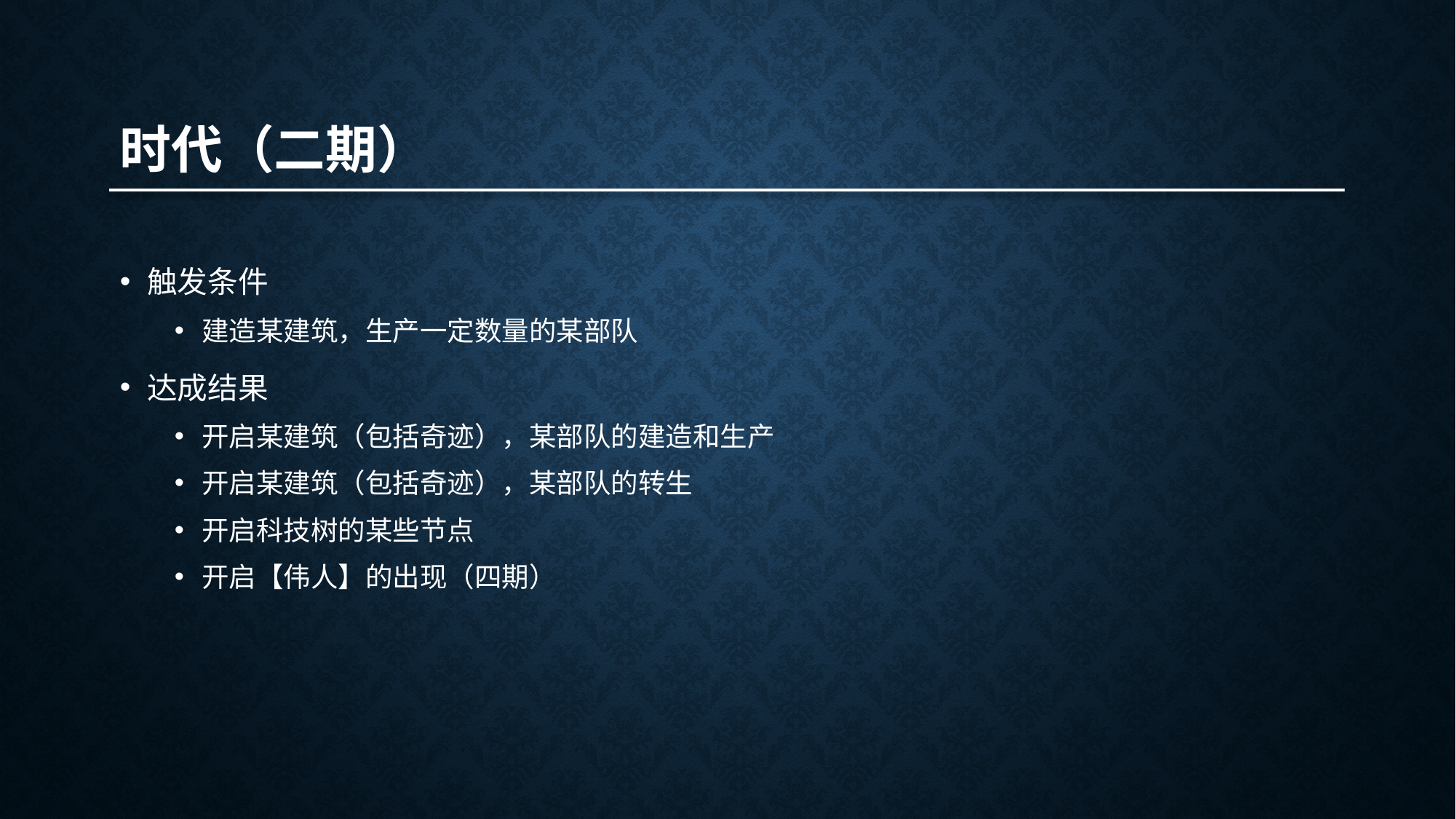

时代（二期）
触发条件
建造某建筑，生产一定数量的某部队
达成结果
开启某建筑（包括奇迹），某部队的建造和生产
开启某建筑（包括奇迹），某部队的转生
开启科技树的某些节点
开启【伟人】的出现（四期）